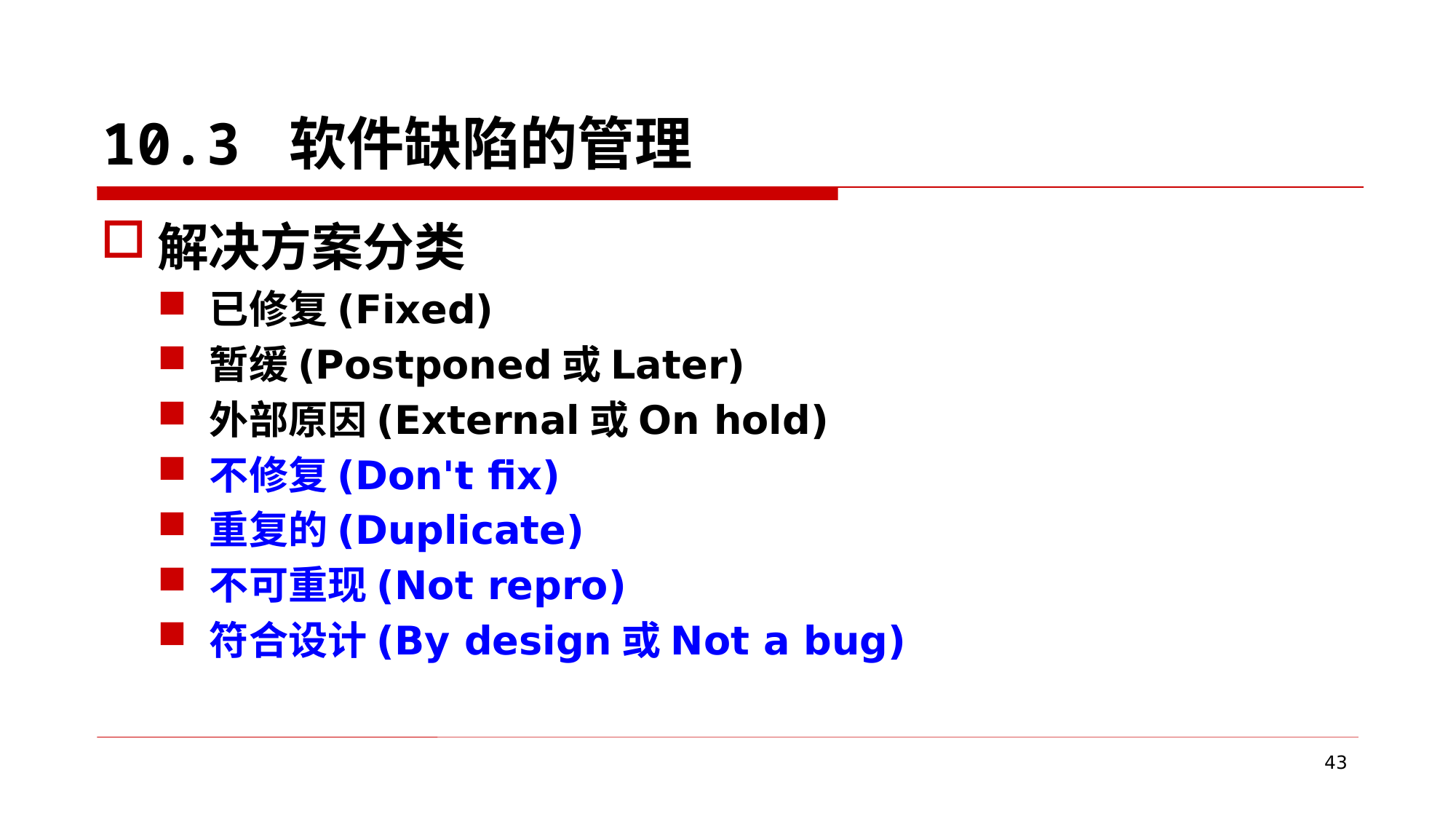

# 10.3 软件缺陷的管理
解决方案分类
已修复(Fixed)
暂缓(Postponed或Later)
外部原因(External或On hold)
不修复(Don't fix)
重复的(Duplicate)
不可重现(Not repro)
符合设计(By design或Not a bug)

43